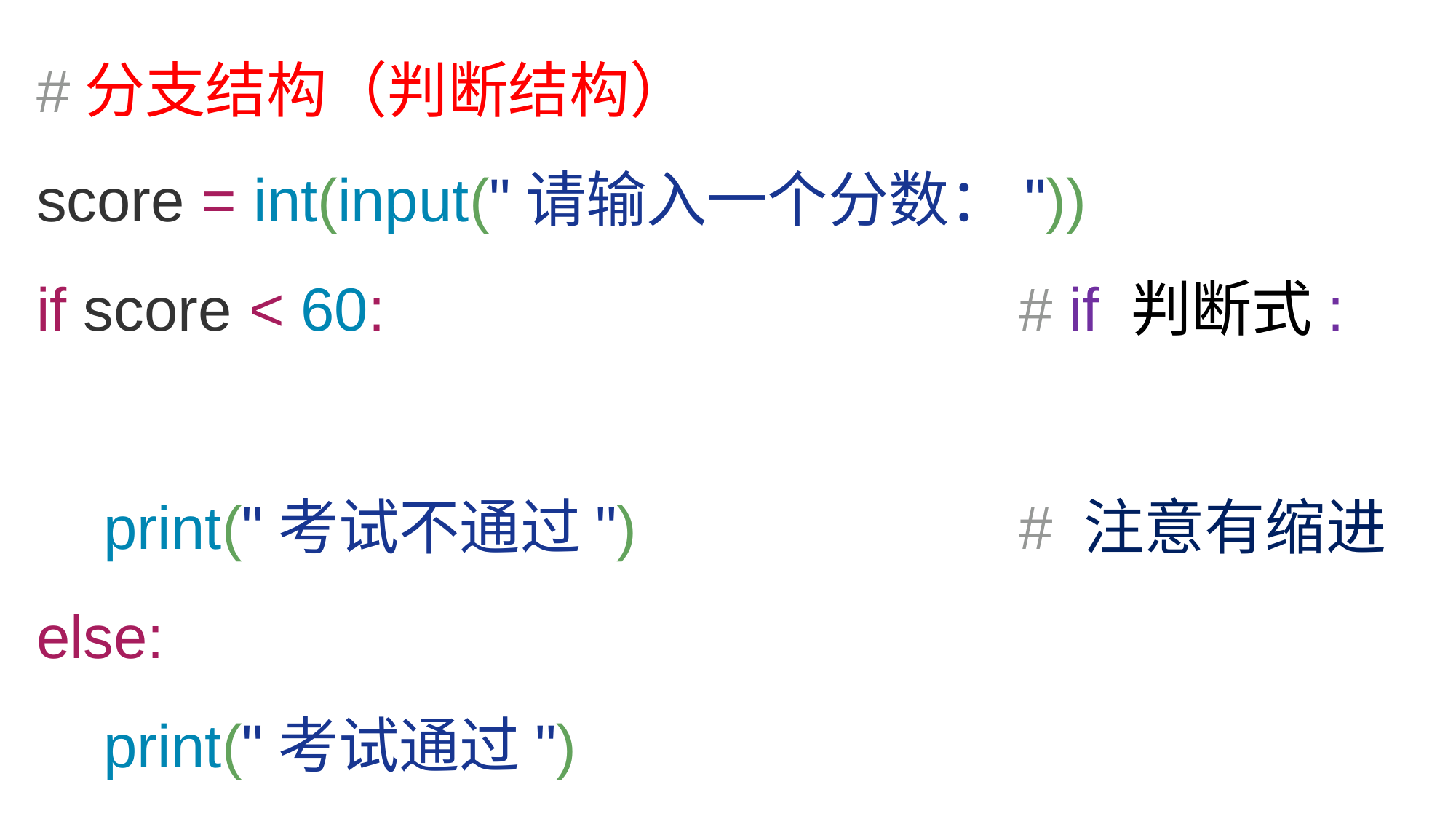

#分支结构（判断结构）
score = int(input("请输入一个分数："))
if score < 60: 			 			# if 判断式:
    print("考试不通过")    			# 注意有缩进
else:
    print("考试通过")